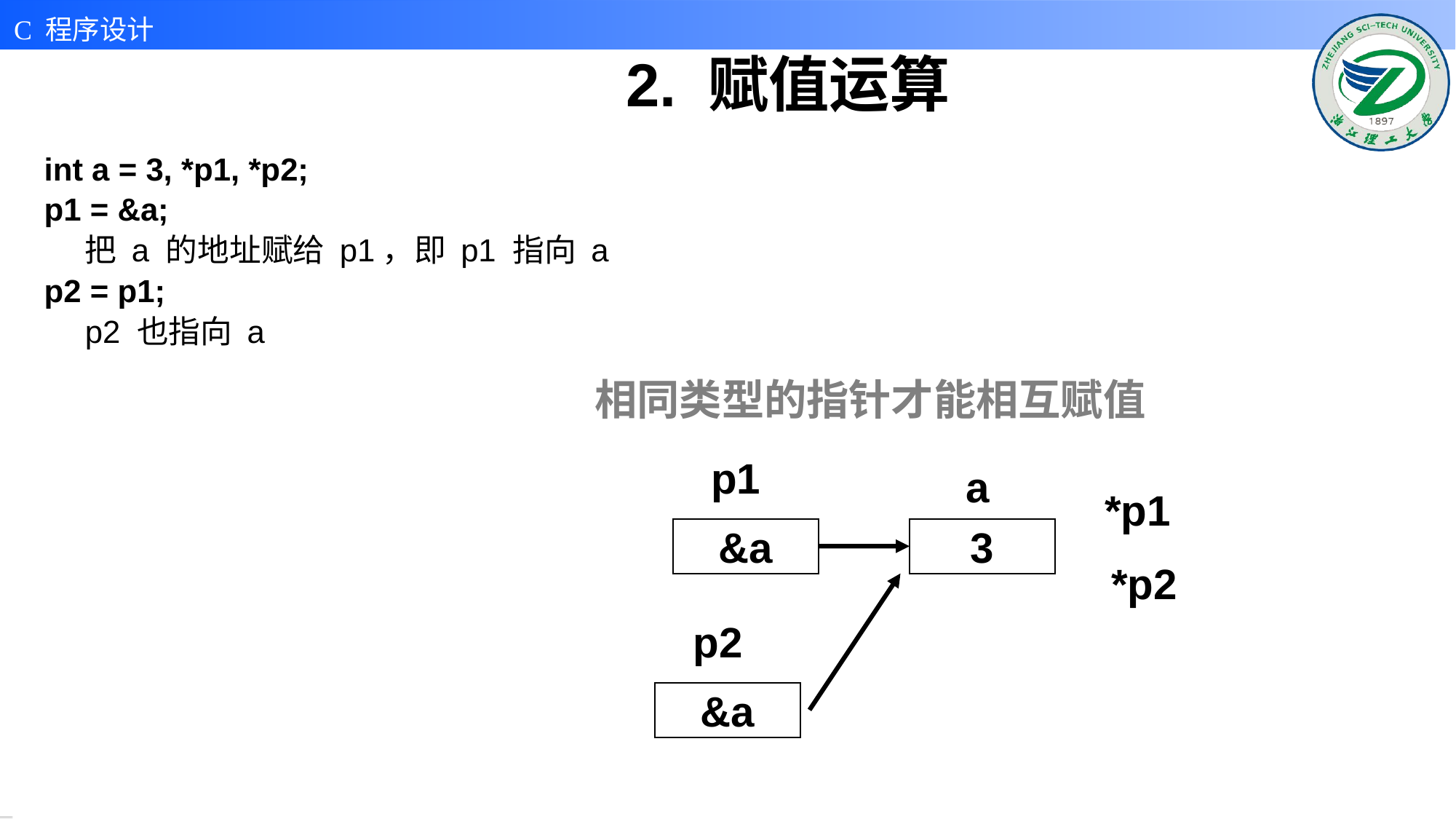

# 2. 赋值运算
int a = 3, *p1, *p2;
p1 = &a;
把 a 的地址赋给 p1，即 p1 指向 a
p2 = p1;
p2 也指向 a
相同类型的指针才能相互赋值
p1
a
&a
3

*p1
*p2

p2
&a